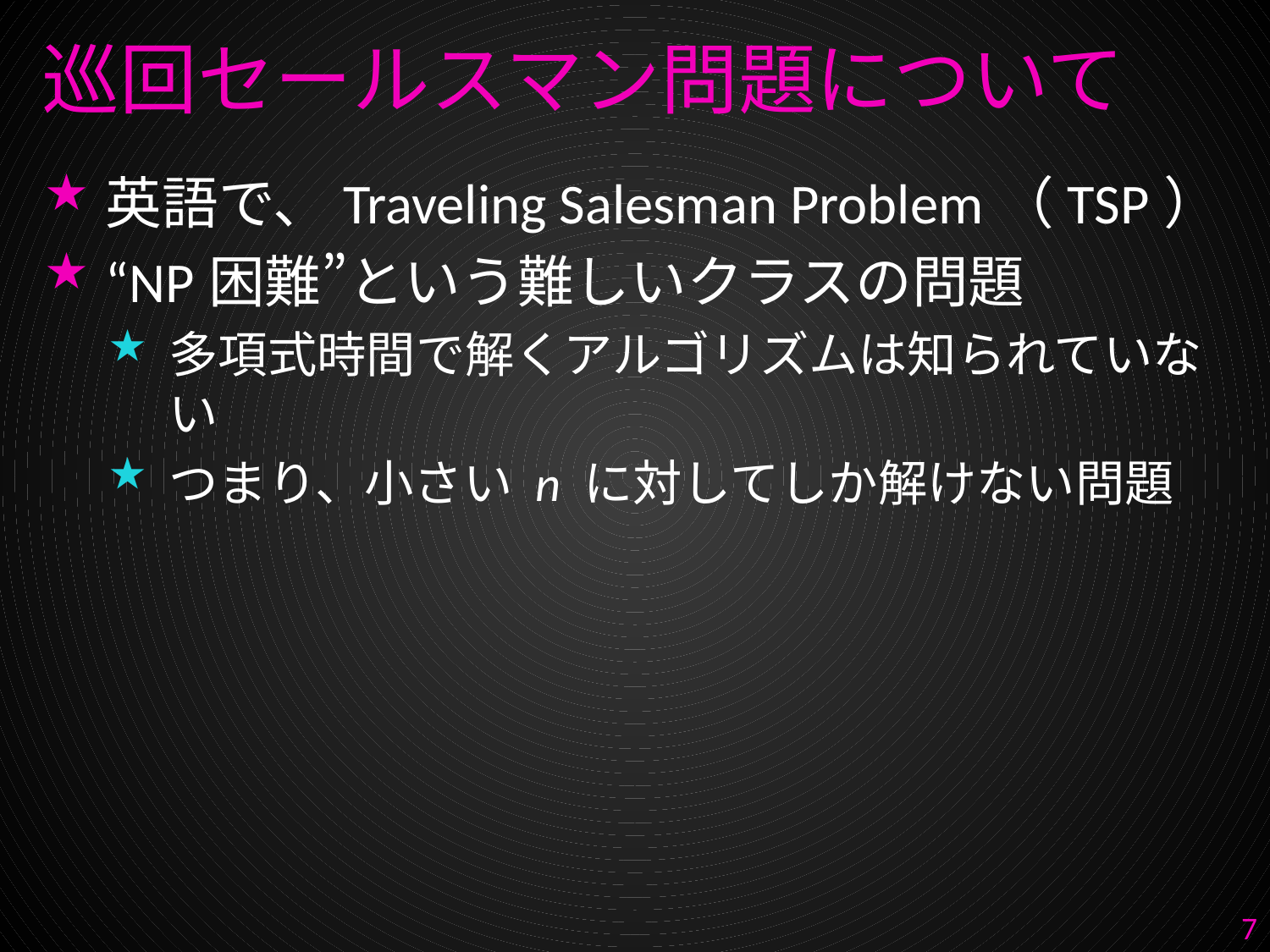

# 巡回セールスマン問題について
英語で、Traveling Salesman Problem（TSP）
“NP困難”という難しいクラスの問題
多項式時間で解くアルゴリズムは知られていない
つまり、小さい n に対してしか解けない問題

7